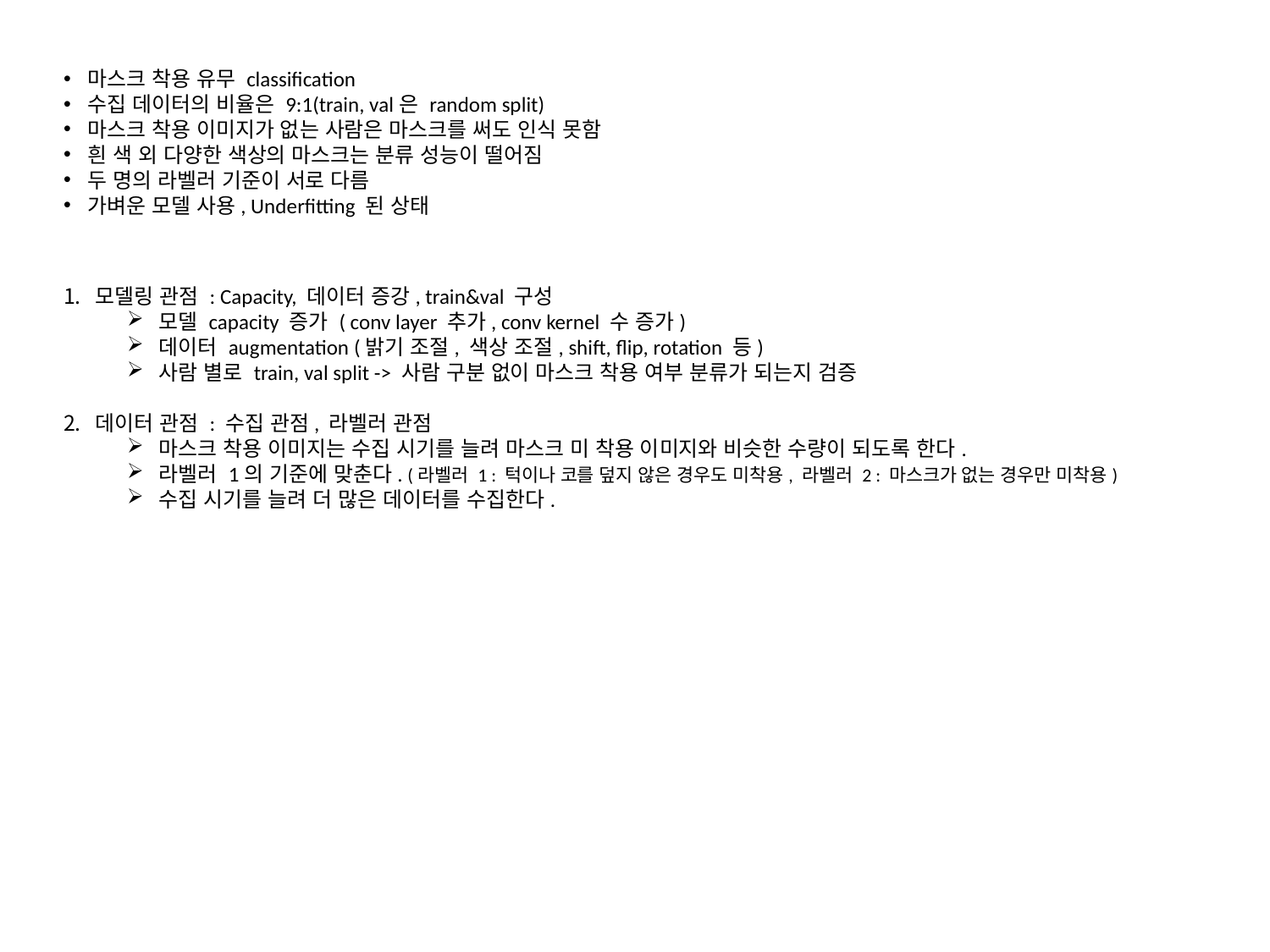

마스크 착용 유무 classification
수집 데이터의 비율은 9:1(train, val은 random split)
마스크 착용 이미지가 없는 사람은 마스크를 써도 인식 못함
흰 색 외 다양한 색상의 마스크는 분류 성능이 떨어짐
두 명의 라벨러 기준이 서로 다름
가벼운 모델 사용, Underfitting 된 상태
모델링 관점 : Capacity, 데이터 증강, train&val 구성
모델 capacity 증가 ( conv layer 추가, conv kernel 수 증가)
데이터 augmentation (밝기 조절, 색상 조절, shift, flip, rotation 등)
사람 별로 train, val split -> 사람 구분 없이 마스크 착용 여부 분류가 되는지 검증

데이터 관점 : 수집 관점, 라벨러 관점
마스크 착용 이미지는 수집 시기를 늘려 마스크 미 착용 이미지와 비슷한 수량이 되도록 한다.
라벨러 1의 기준에 맞춘다. (라벨러 1 : 턱이나 코를 덮지 않은 경우도 미착용, 라벨러 2 : 마스크가 없는 경우만 미착용)
수집 시기를 늘려 더 많은 데이터를 수집한다.